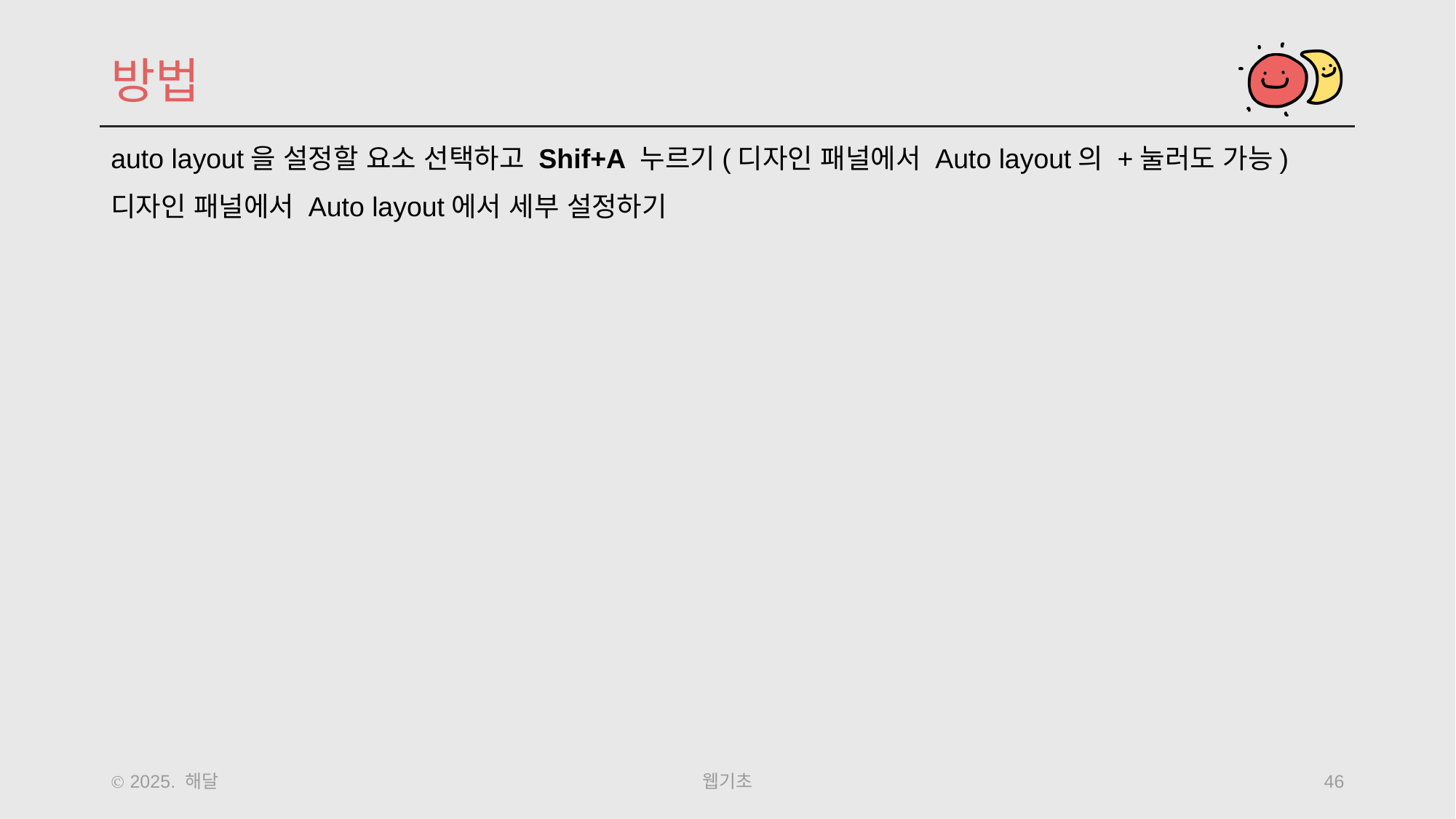

방법
auto layout을 설정할 요소 선택하고 Shif+A 누르기(디자인 패널에서 Auto layout의 +눌러도 가능)
디자인 패널에서 Auto layout에서 세부 설정하기

Ⓒ 2025. 해달
웹기초
46